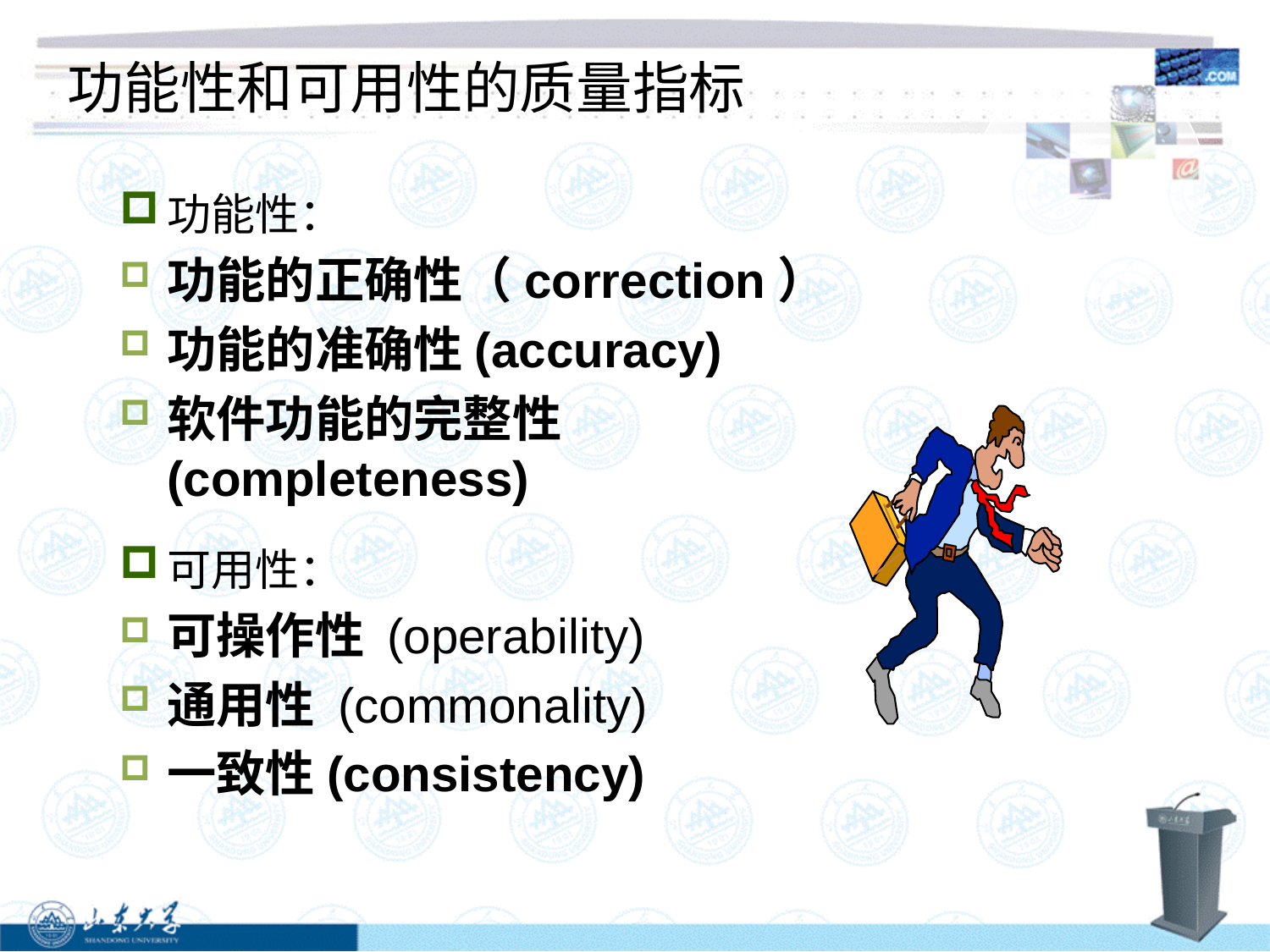

# 功能性和可用性的质量指标
功能性：
功能的正确性（correction）
功能的准确性(accuracy)
软件功能的完整性(completeness)

可用性：
可操作性 (operability)
通用性 (commonality)
一致性(consistency)